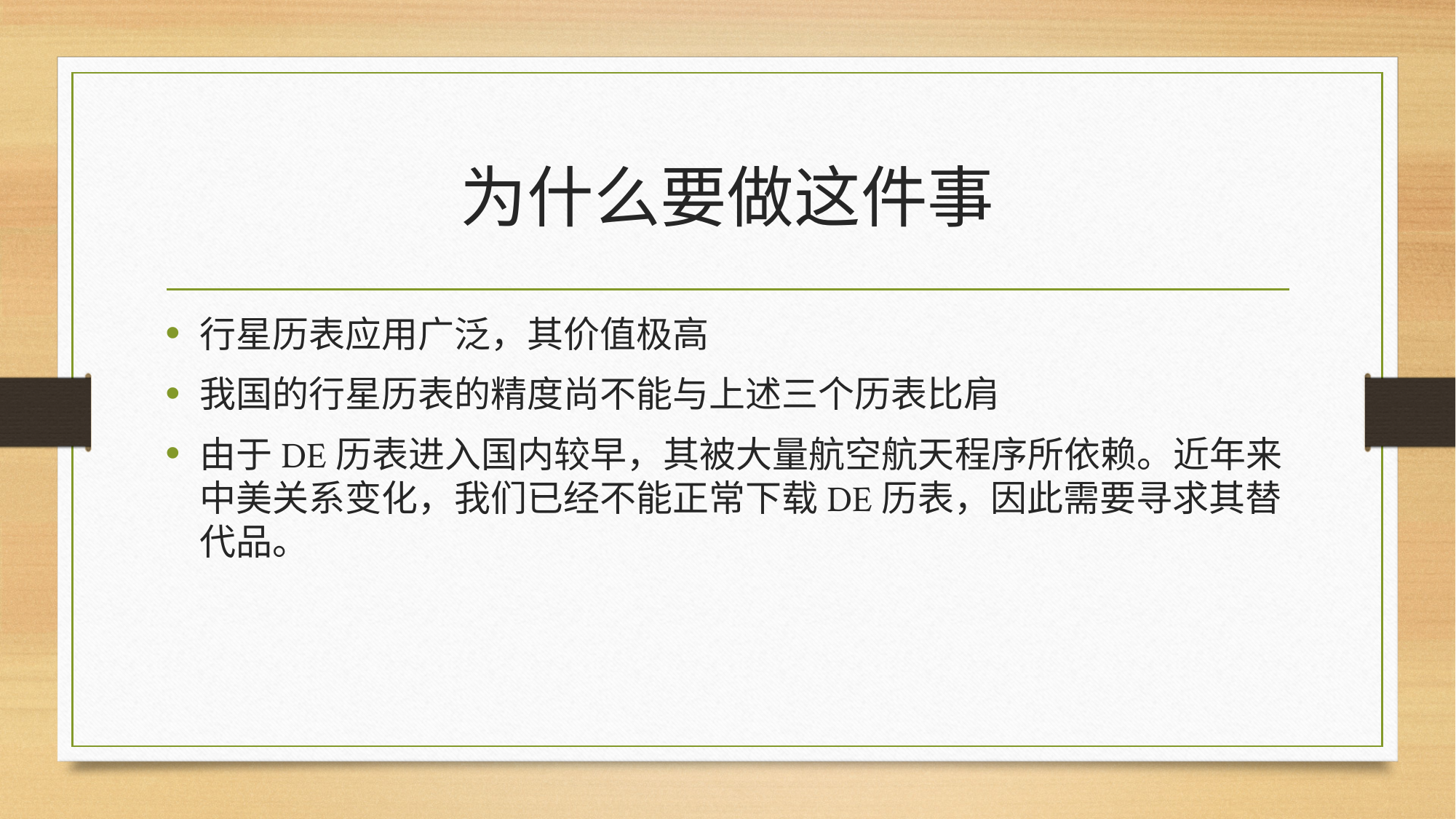

# 为什么要做这件事
行星历表应用广泛，其价值极高
我国的行星历表的精度尚不能与上述三个历表比肩
由于DE历表进入国内较早，其被大量航空航天程序所依赖。近年来中美关系变化，我们已经不能正常下载DE历表，因此需要寻求其替代品。